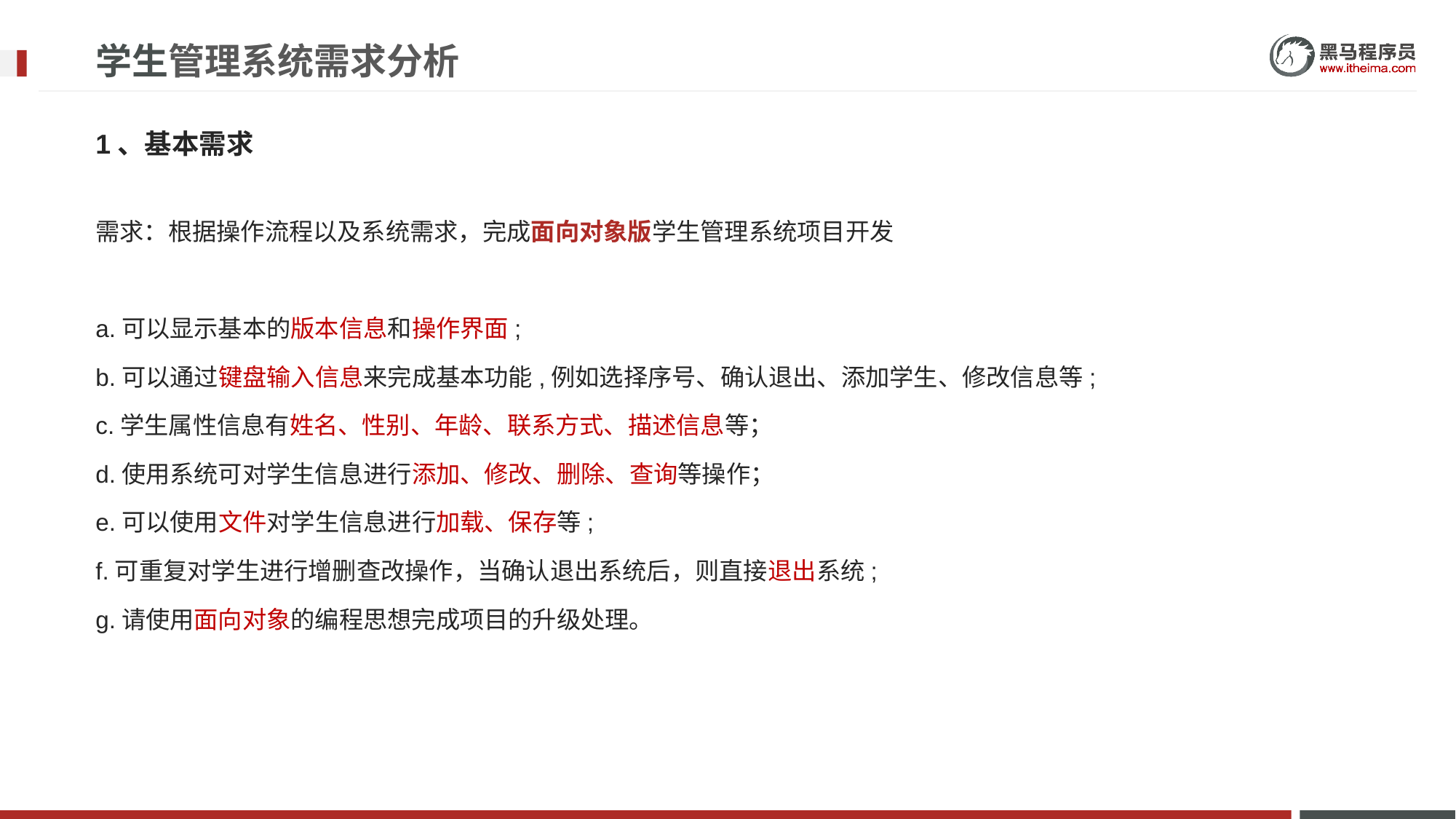

# 学生管理系统需求分析
1、基本需求
需求：根据操作流程以及系统需求，完成面向对象版学生管理系统项目开发

a.可以显示基本的版本信息和操作界面;
b.可以通过键盘输入信息来完成基本功能,例如选择序号、确认退出、添加学生、修改信息等;
c.学生属性信息有姓名、性别、年龄、联系方式、描述信息等；
d.使用系统可对学生信息进行添加、修改、删除、查询等操作；
e.可以使用文件对学生信息进行加载、保存等;
f.可重复对学生进行增删查改操作，当确认退出系统后，则直接退出系统;
g.请使用面向对象的编程思想完成项目的升级处理。